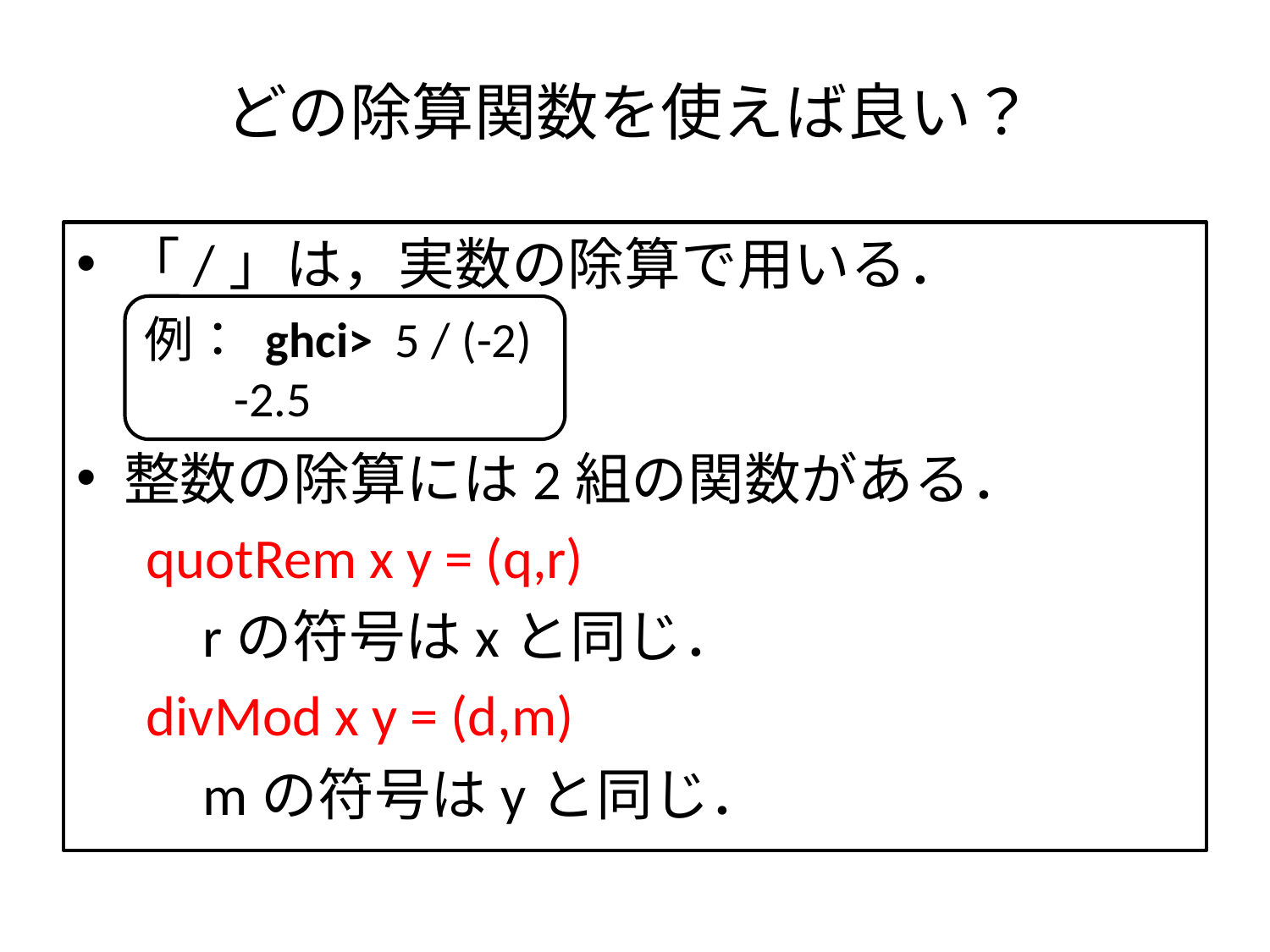

# どの除算関数を使えば良い？
「/」は，実数の除算で用いる．
整数の除算には2組の関数がある．
　quotRem x y = (q,r)
　　rの符号はxと同じ．
　divMod x y = (d,m)
　　mの符号はyと同じ．
例： ghci>  5 / (-2)
        -2.5